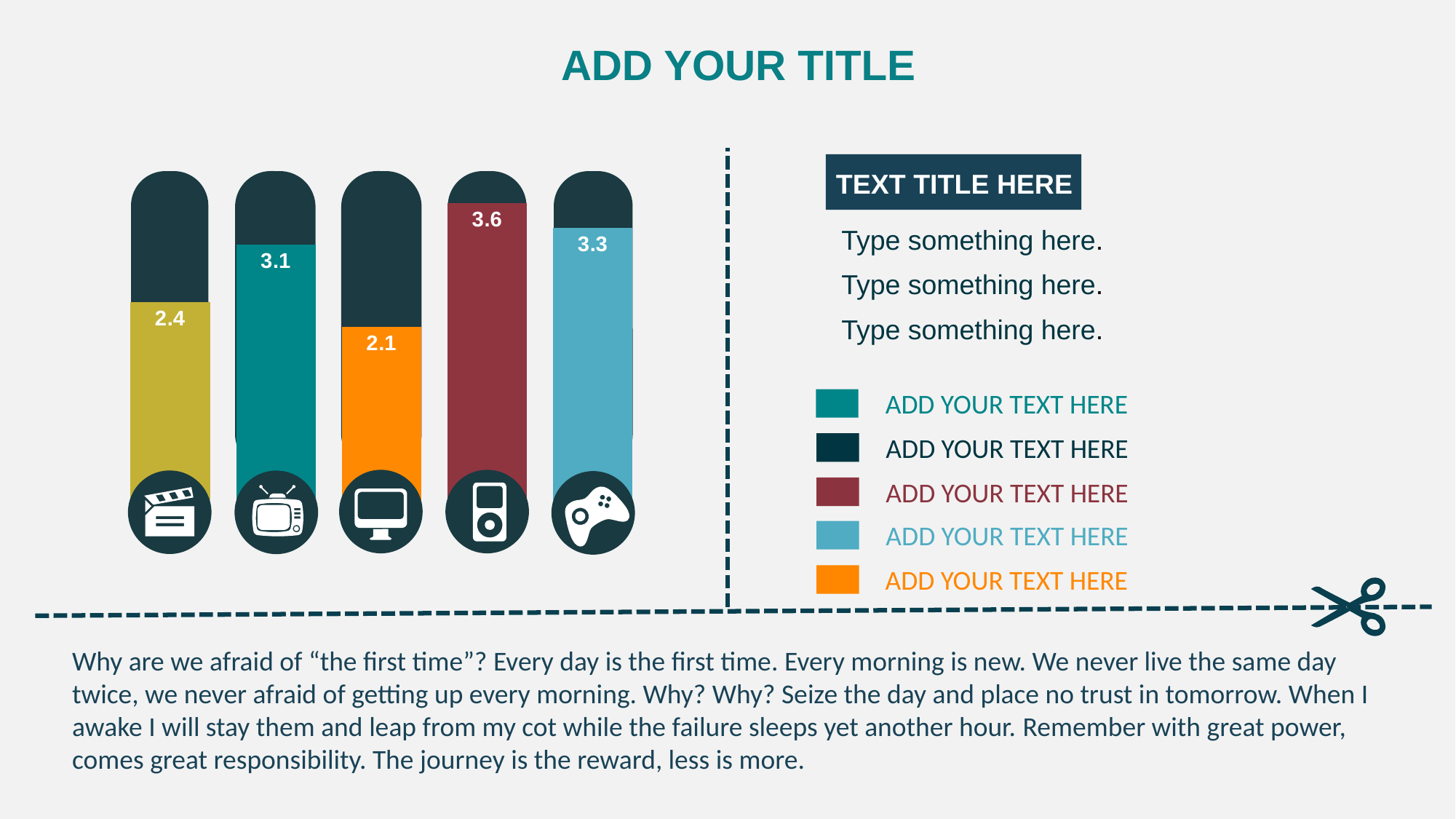

ADD YOUR TITLE

### Chart

| Category | 系列 1 |
|---|---|
| 类别 1 | 2.4 |
| 类别 2 | 3.1 |
| 类别 3 | 2.1 |
| 类别 4 | 3.6 |
| 类别 5 | 3.3 |

TEXT TITLE HERE
Type something here.
Type something here.
Type something here.
ADD YOUR TEXT HERE

ADD YOUR TEXT HERE

ADD YOUR TEXT HERE

ADD YOUR TEXT HERE

ADD YOUR TEXT HERE

Why are we afraid of “the first time”? Every day is the first time. Every morning is new. We never live the same day twice, we never afraid of getting up every morning. Why? Why? Seize the day and place no trust in tomorrow. When I awake I will stay them and leap from my cot while the failure sleeps yet another hour. Remember with great power, comes great responsibility. The journey is the reward, less is more.